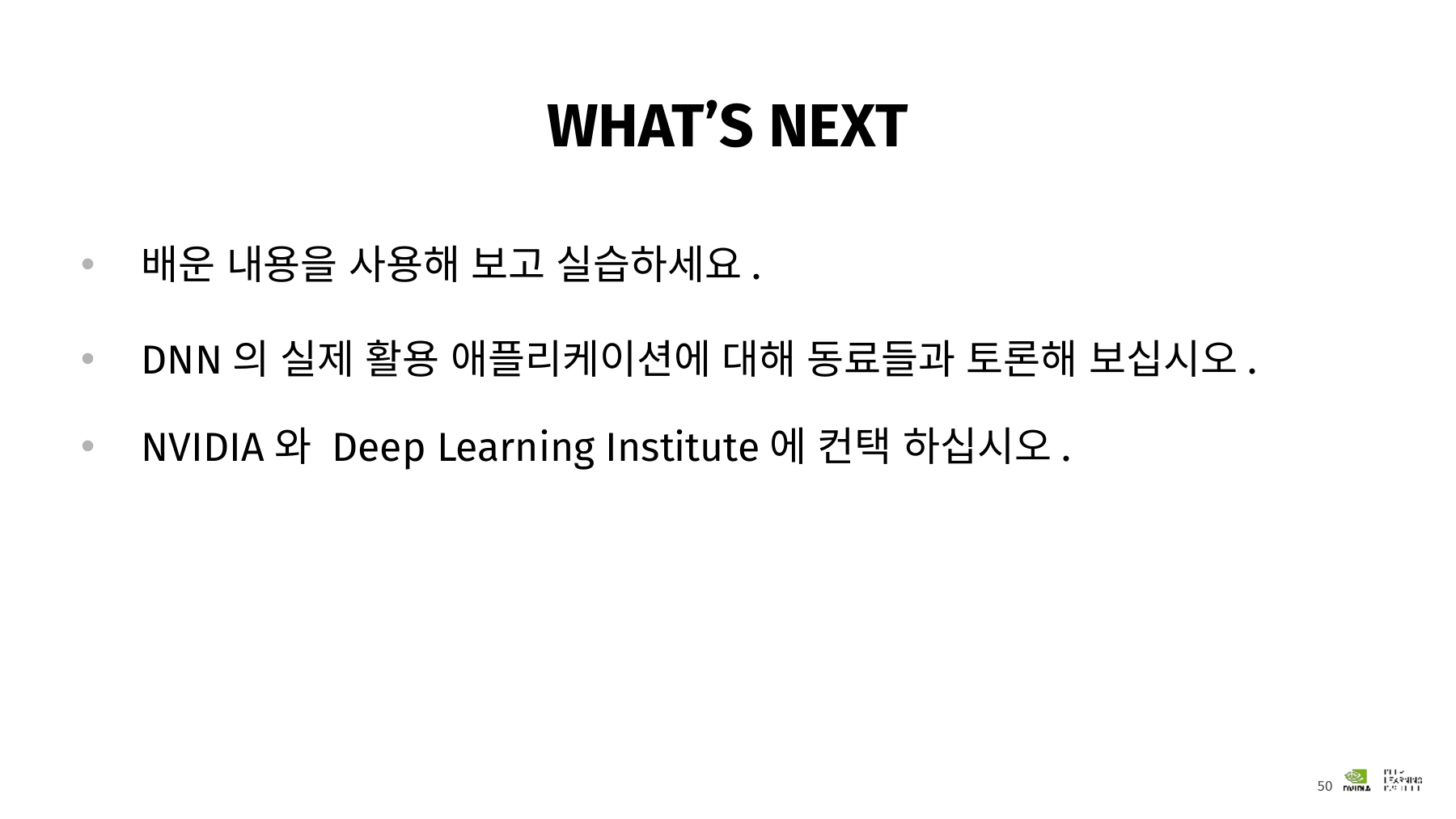

# WHAT’S NEXT
배운 내용을 사용해 보고 실습하세요.

DNN의 실제 활용 애플리케이션에 대해 동료들과 토론해 보십시오.

NVIDIA와 Deep Learning Institute에 컨택 하십시오.